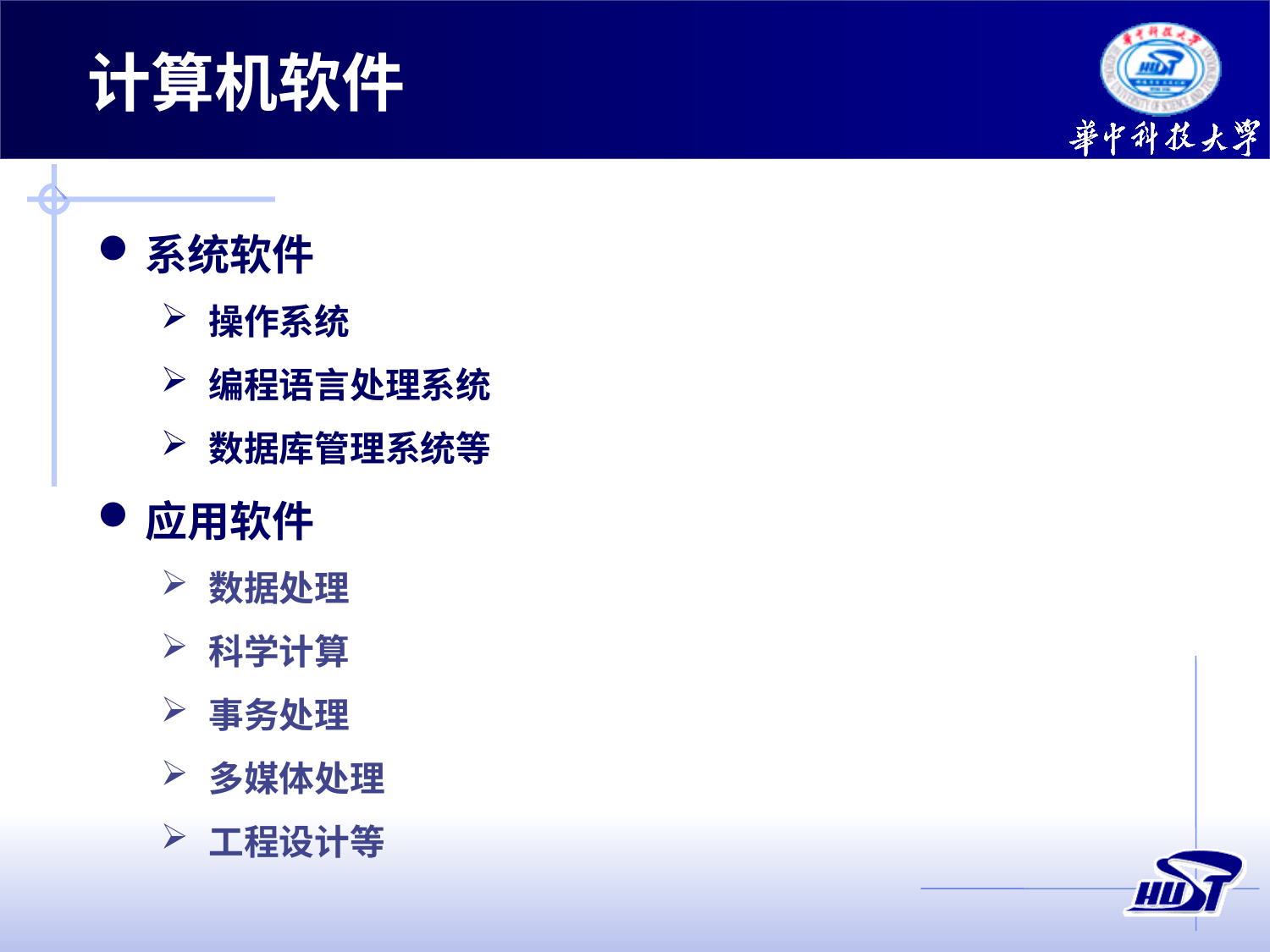

计算机软件
系统软件
操作系统
编程语言处理系统
数据库管理系统等
应用软件
数据处理
科学计算
事务处理
多媒体处理
工程设计等